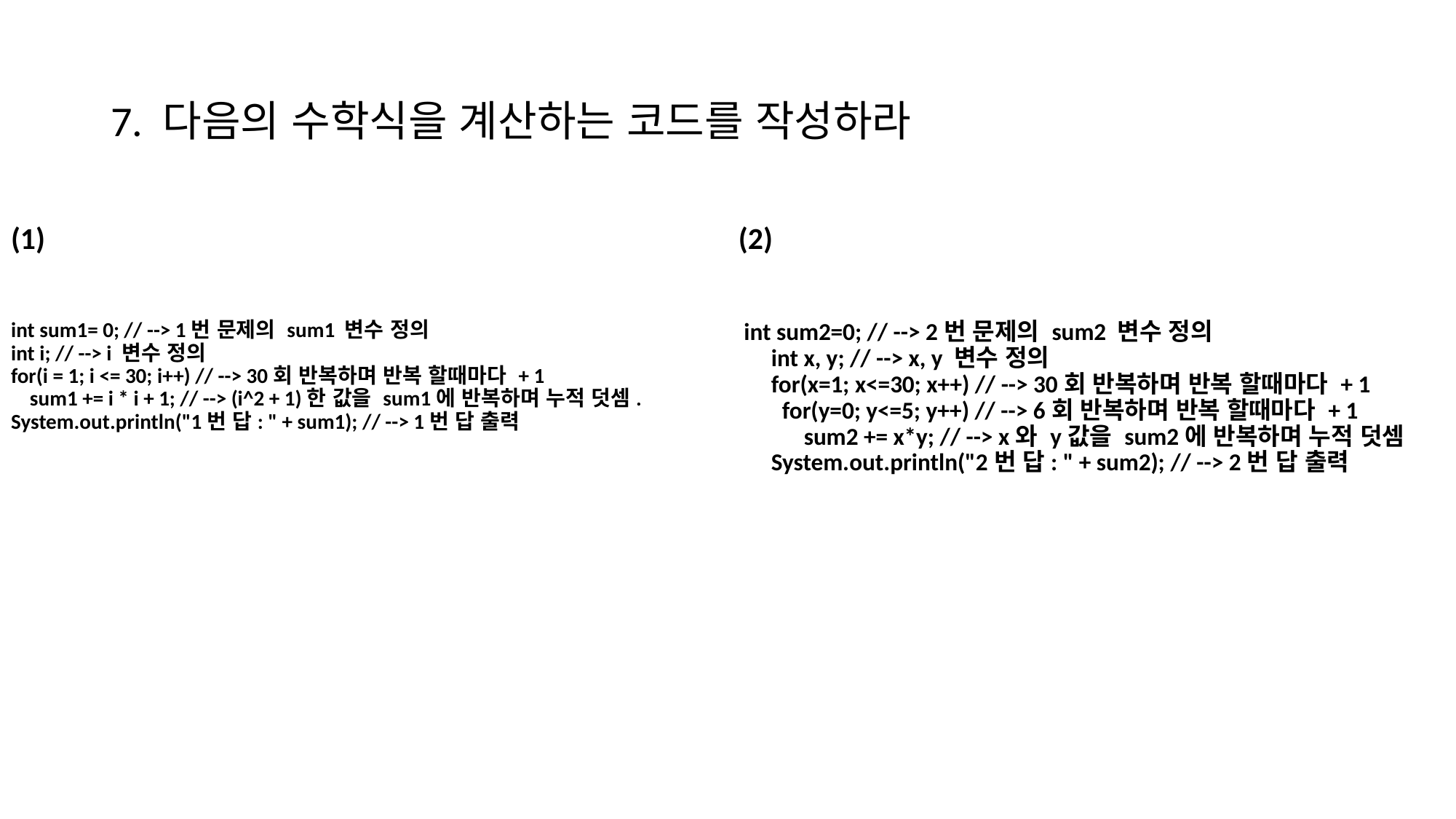

# 7. 다음의 수학식을 계산하는 코드를 작성하라
(2)

 int sum2=0; // --> 2번 문제의 sum2 변수 정의
    int x, y; // --> x, y 변수 정의
    for(x=1; x<=30; x++) // --> 30회 반복하며 반복 할때마다 + 1
        for(y=0; y<=5; y++) // --> 6회 반복하며 반복 할때마다 + 1
            sum2 += x*y; // --> x와 y값을 sum2에 반복하며 누적 덧셈
    System.out.println("2번 답: " + sum2); // --> 2번 답 출력
(1)

int sum1= 0; // --> 1번 문제의 sum1 변수 정의
int i; // --> i 변수 정의
for(i = 1; i <= 30; i++) // --> 30회 반복하며 반복 할때마다 + 1
    sum1 += i * i + 1; // --> (i^2 + 1)한 값을 sum1에 반복하며 누적 덧셈.
System.out.println("1번 답: " + sum1); // --> 1번 답 출력